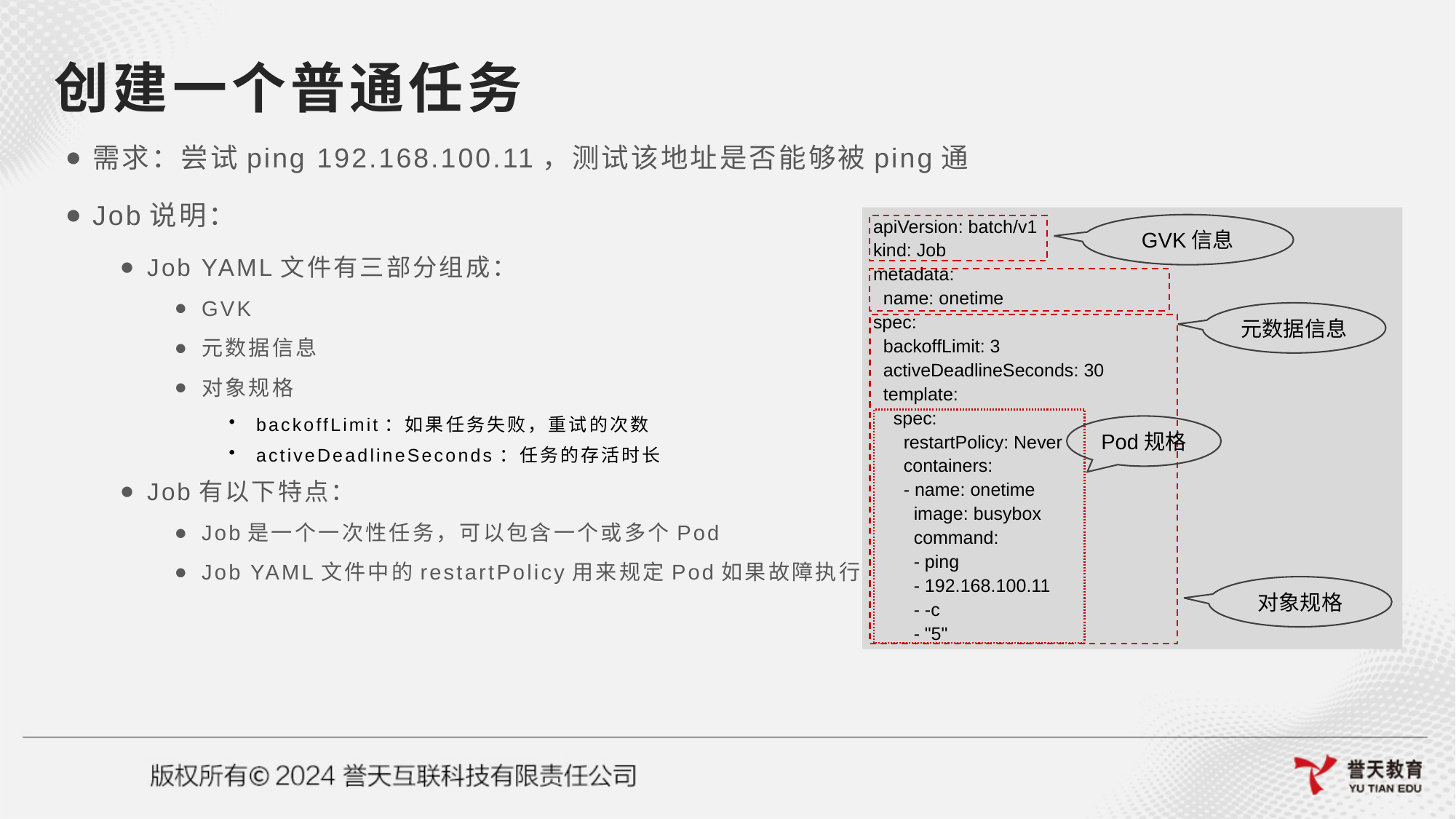

# 创建一个普通任务
需求：尝试ping 192.168.100.11，测试该地址是否能够被ping通
Job说明：
Job YAML文件有三部分组成：
GVK
元数据信息
对象规格
backoffLimit：如果任务失败，重试的次数
activeDeadlineSeconds：任务的存活时长
Job有以下特点：
Job是一个一次性任务，可以包含一个或多个Pod
Job YAML文件中的restartPolicy用来规定Pod如果故障执行的策略

apiVersion: batch/v1
kind: Job
metadata:
  name: onetime
spec:
  backoffLimit: 3
  activeDeadlineSeconds: 30
  template:
    spec:
      restartPolicy: Never
      containers:
      - name: onetime
        image: busybox
        command:
        - ping
        - 192.168.100.11
        - -c
        - "5"
GVK信息

元数据信息

Pod规格
对象规格